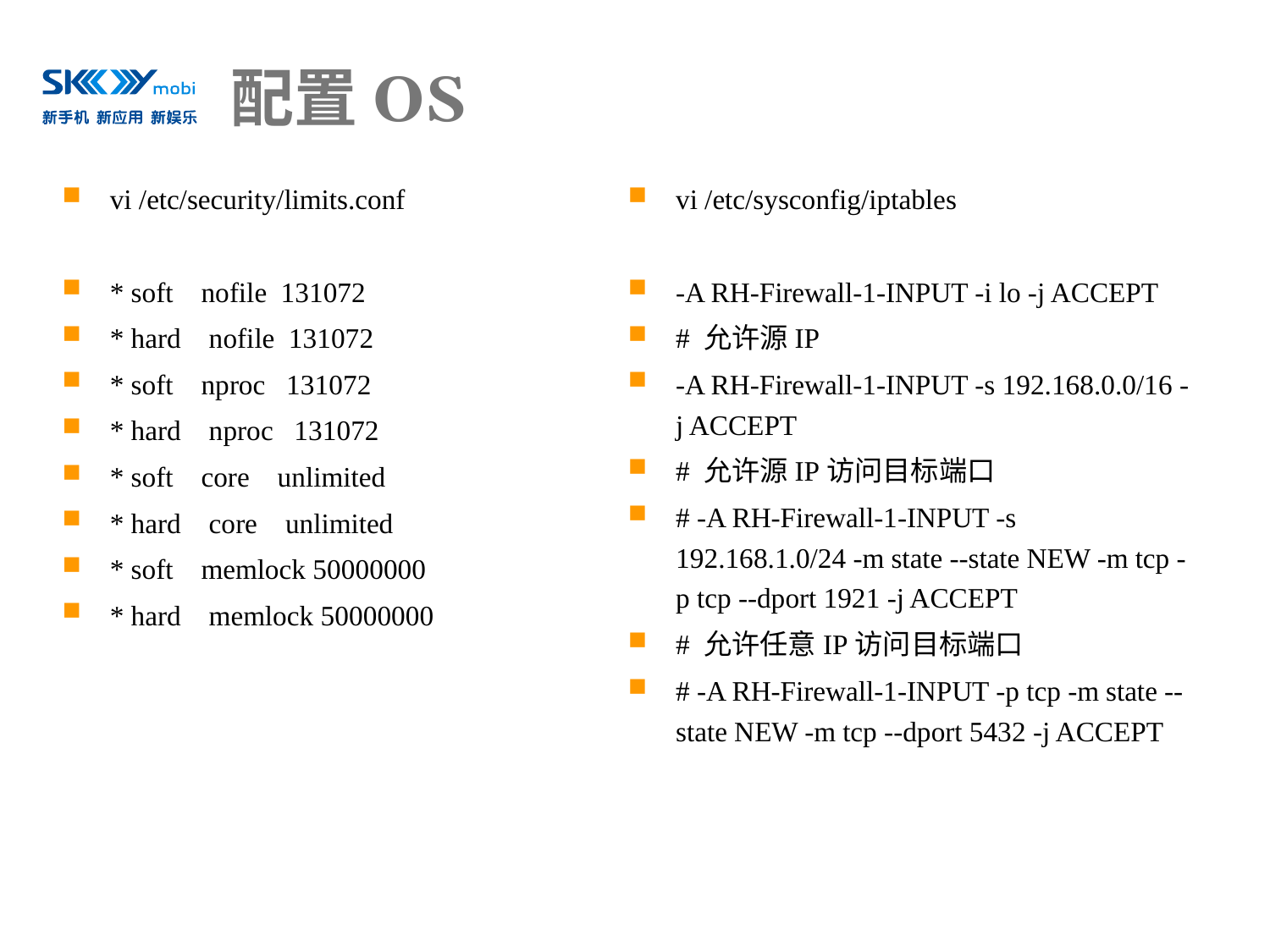

# 配置OS
vi /etc/security/limits.conf

* soft    nofile  131072
* hard    nofile  131072
* soft    nproc   131072
* hard    nproc   131072
* soft    core    unlimited
* hard    core    unlimited
* soft    memlock 50000000
* hard    memlock 50000000

vi /etc/sysconfig/iptables

-A RH-Firewall-1-INPUT -i lo -j ACCEPT
# 允许源IP
-A RH-Firewall-1-INPUT -s 192.168.0.0/16 -j ACCEPT
# 允许源IP访问目标端口
# -A RH-Firewall-1-INPUT -s 192.168.1.0/24 -m state --state NEW -m tcp -p tcp --dport 1921 -j ACCEPT
# 允许任意IP访问目标端口
# -A RH-Firewall-1-INPUT -p tcp -m state --state NEW -m tcp --dport 5432 -j ACCEPT